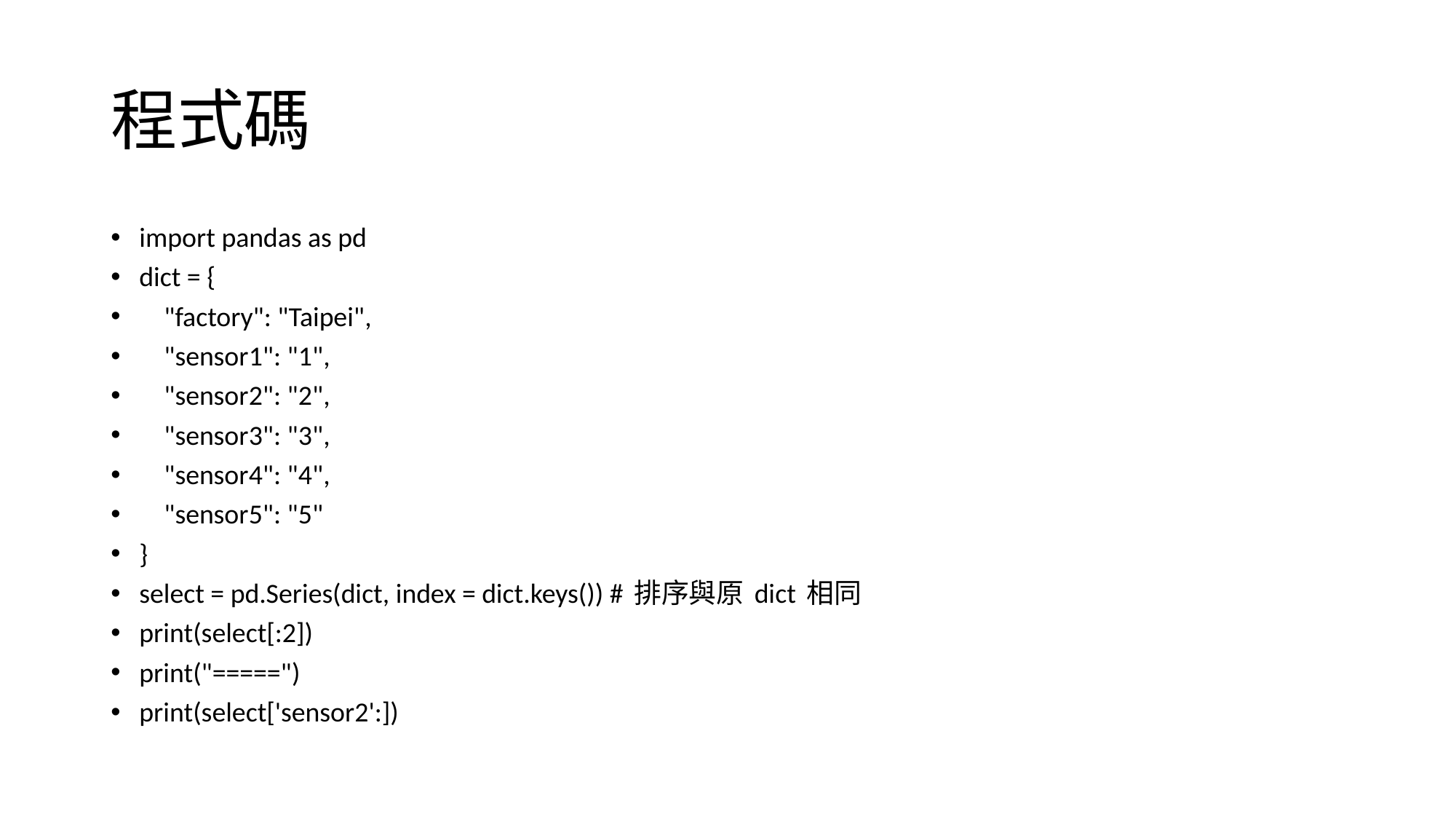

# 程式碼
import pandas as pd
dict = {
    "factory": "Taipei",
    "sensor1": "1",
    "sensor2": "2",
    "sensor3": "3",
    "sensor4": "4",
    "sensor5": "5"
}
select = pd.Series(dict, index = dict.keys()) # 排序與原 dict 相同
print(select[:2])
print("=====")
print(select['sensor2':])